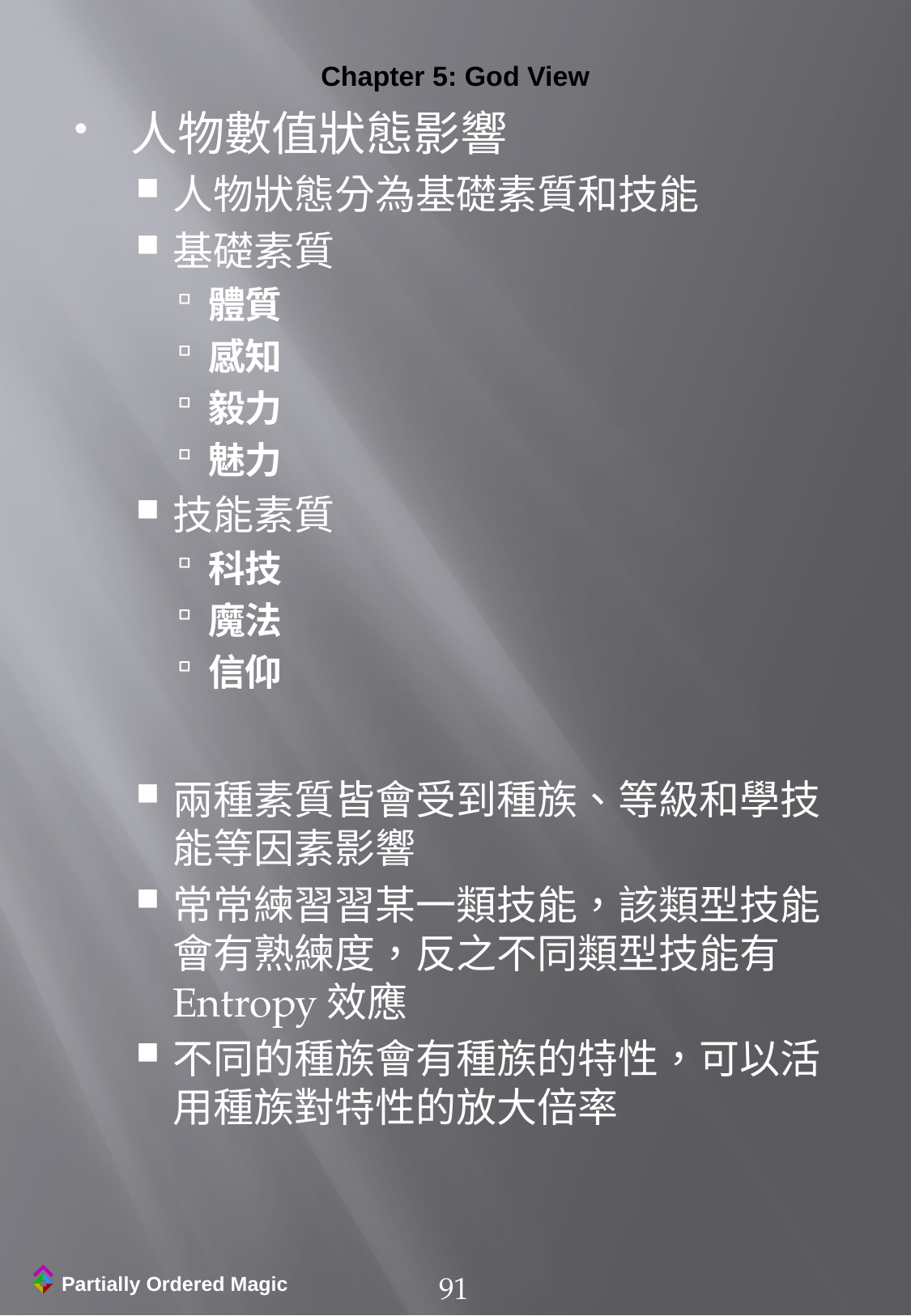

# Chapter 5: God View
人物數值狀態影響
人物狀態分為基礎素質和技能
基礎素質
體質
感知
毅力
魅力
技能素質
科技
魔法
信仰

兩種素質皆會受到種族、等級和學技能等因素影響
常常練習習某一類技能，該類型技能會有熟練度，反之不同類型技能有Entropy效應
不同的種族會有種族的特性，可以活用種族對特性的放大倍率